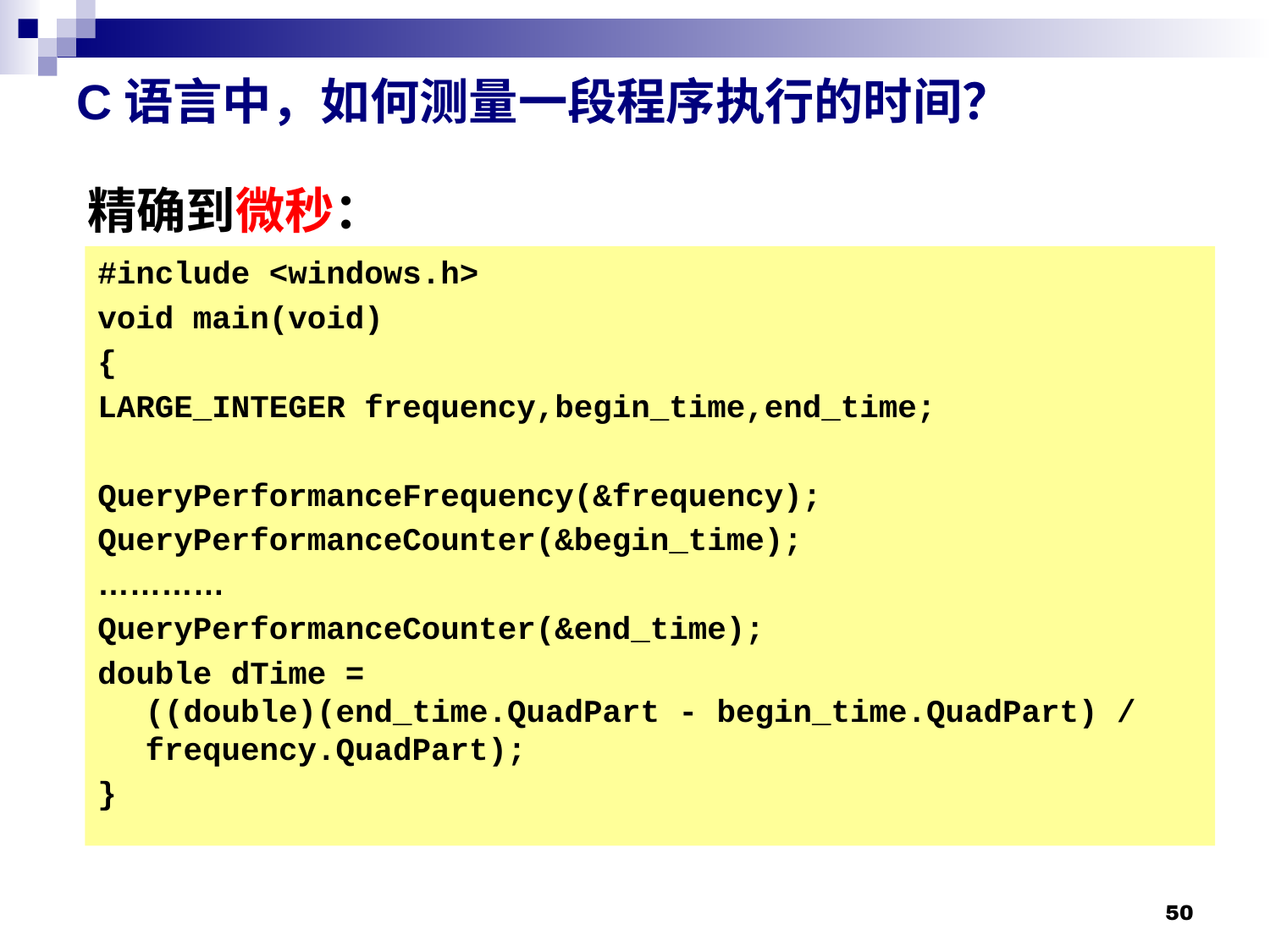

# C语言中，如何测量一段程序执行的时间？
精确到微秒：
#include <windows.h>
void main(void)
{
LARGE_INTEGER frequency,begin_time,end_time;

QueryPerformanceFrequency(&frequency);
QueryPerformanceCounter(&begin_time);
…………
QueryPerformanceCounter(&end_time);
double dTime =
((double)(end_time.QuadPart - begin_time.QuadPart) / frequency.QuadPart);
}
50